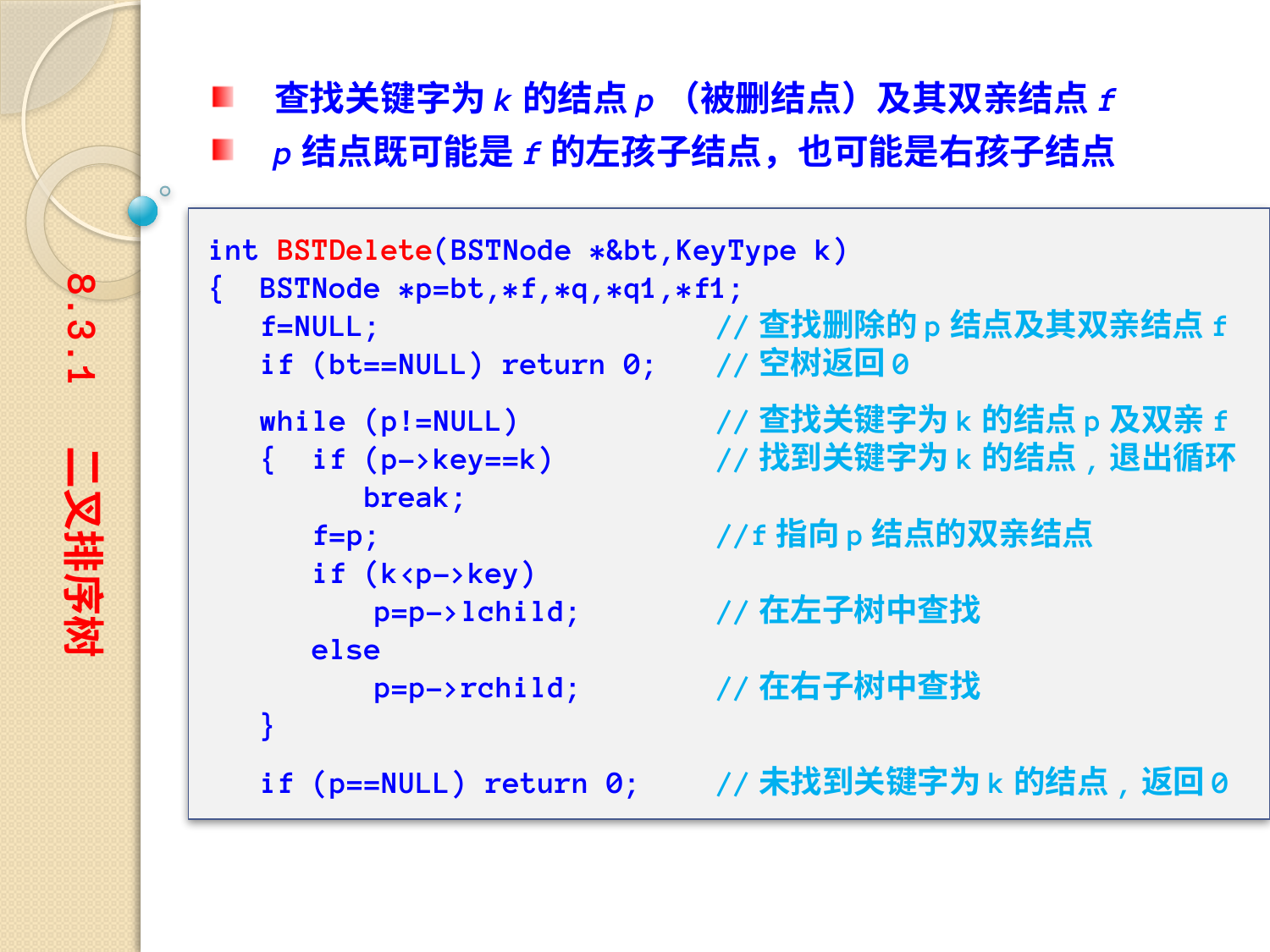

查找关键字为k的结点p（被删结点）及其双亲结点f
p结点既可能是f的左孩子结点，也可能是右孩子结点
int BSTDelete(BSTNode *&bt,KeyType k)
{  BSTNode *p=bt,*f,*q,*q1,*f1;
   f=NULL;			//查找删除的p结点及其双亲结点f
   if (bt==NULL) return 0;	//空树返回0
   while (p!=NULL)		//查找关键字为k的结点p及双亲f
   {  if (p->key==k)		//找到关键字为k的结点,退出循环
         break;
      f=p;			//f指向p结点的双亲结点
      if (k<p->key)
	　p=p->lchild;		//在左子树中查找
      else
	　p=p->rchild;		//在右子树中查找
   }
   if (p==NULL) return 0;	//未找到关键字为k的结点,返回0
8.3.1  二叉排序树